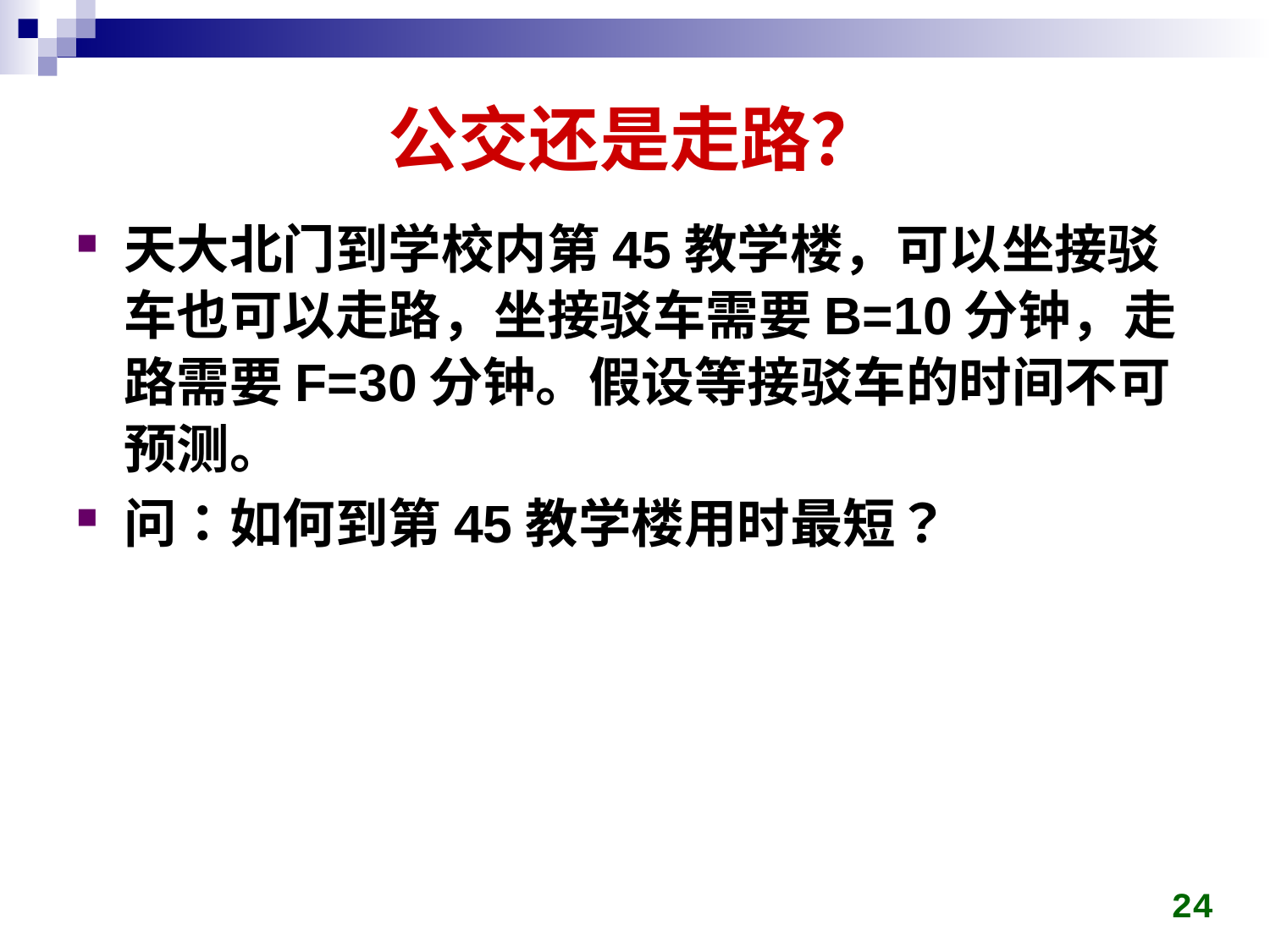

# 公交还是走路？
天大北门到学校内第45教学楼，可以坐接驳车也可以走路，坐接驳车需要B=10分钟，走路需要F=30分钟。假设等接驳车的时间不可预测。
问：如何到第45教学楼用时最短？
24